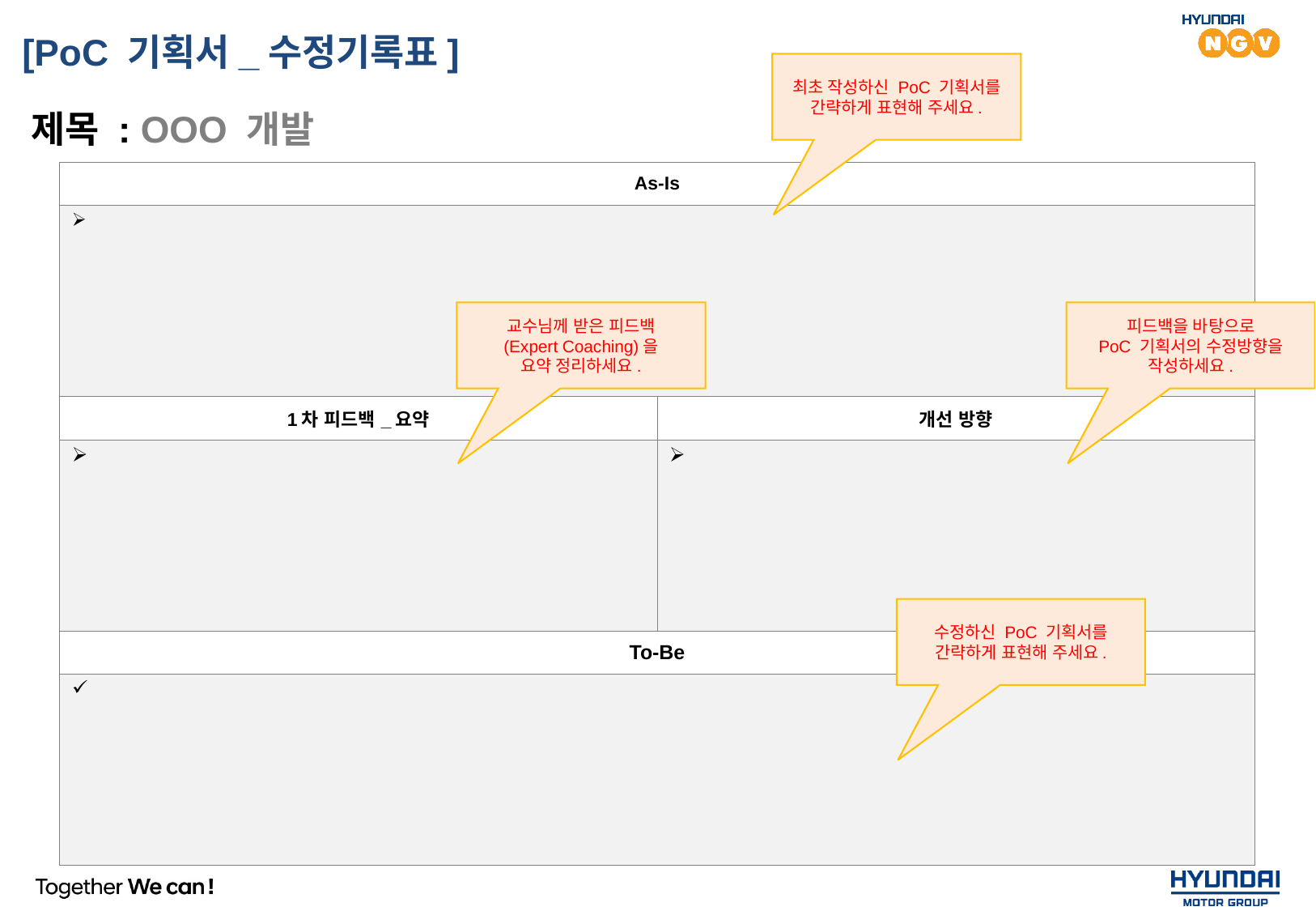

[PoC 기획서_수정기록표]
 제목 : OOO 개발
최초 작성하신 PoC 기획서를 간략하게 표현해 주세요.
| As-Is |  |
| --- | --- |
|  |  |
| 1차 피드백\_요약 | 개선 방향 |
|  |  |
| To-Be |  |
|  |  |
교수님께 받은 피드백
(Expert Coaching)을
요약 정리하세요.
피드백을 바탕으로
PoC 기획서의 수정방향을 작성하세요.
수정하신 PoC 기획서를
간략하게 표현해 주세요.